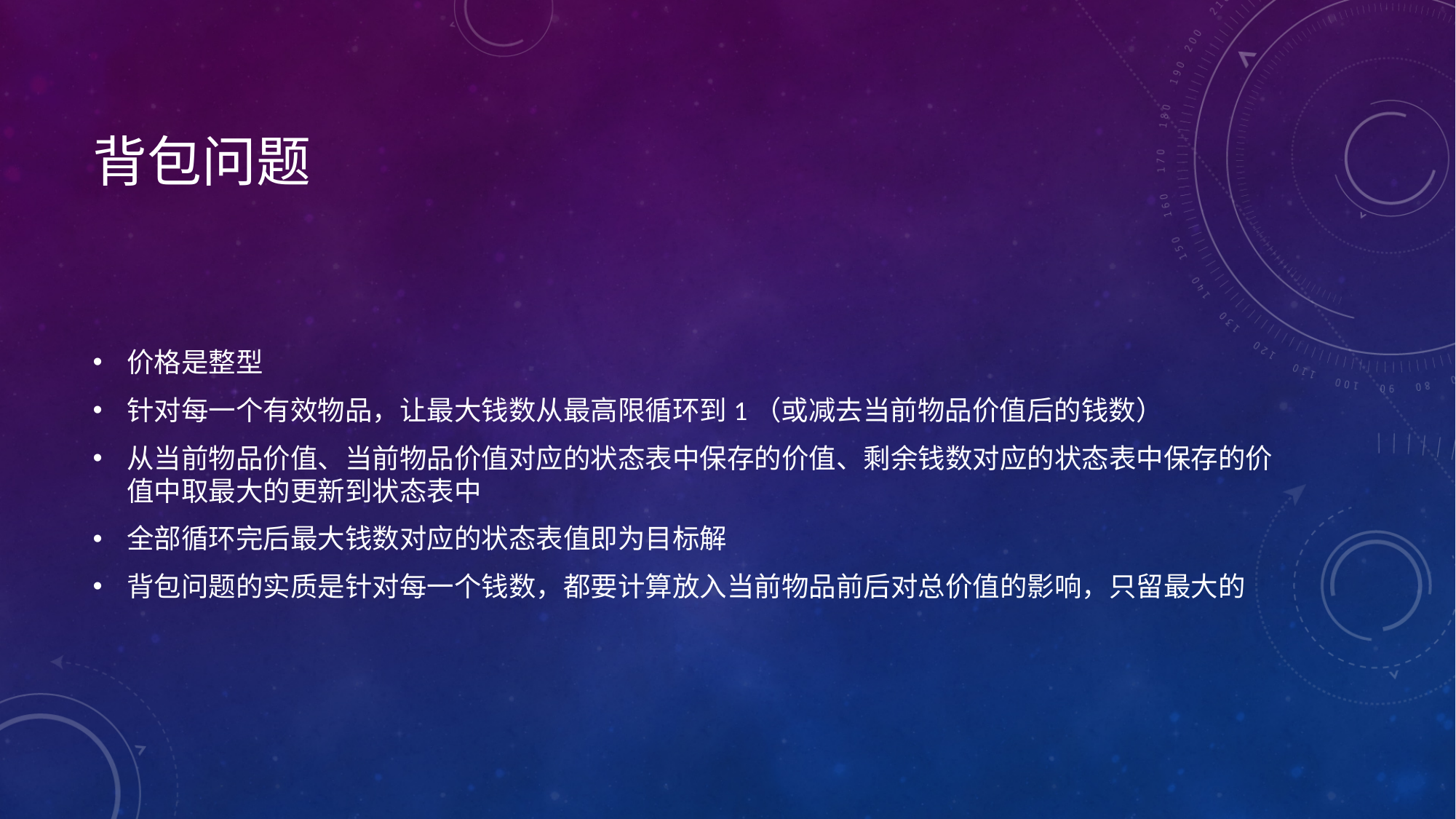

# 背包问题
价格是整型
针对每一个有效物品，让最大钱数从最高限循环到1（或减去当前物品价值后的钱数）
从当前物品价值、当前物品价值对应的状态表中保存的价值、剩余钱数对应的状态表中保存的价值中取最大的更新到状态表中
全部循环完后最大钱数对应的状态表值即为目标解
背包问题的实质是针对每一个钱数，都要计算放入当前物品前后对总价值的影响，只留最大的